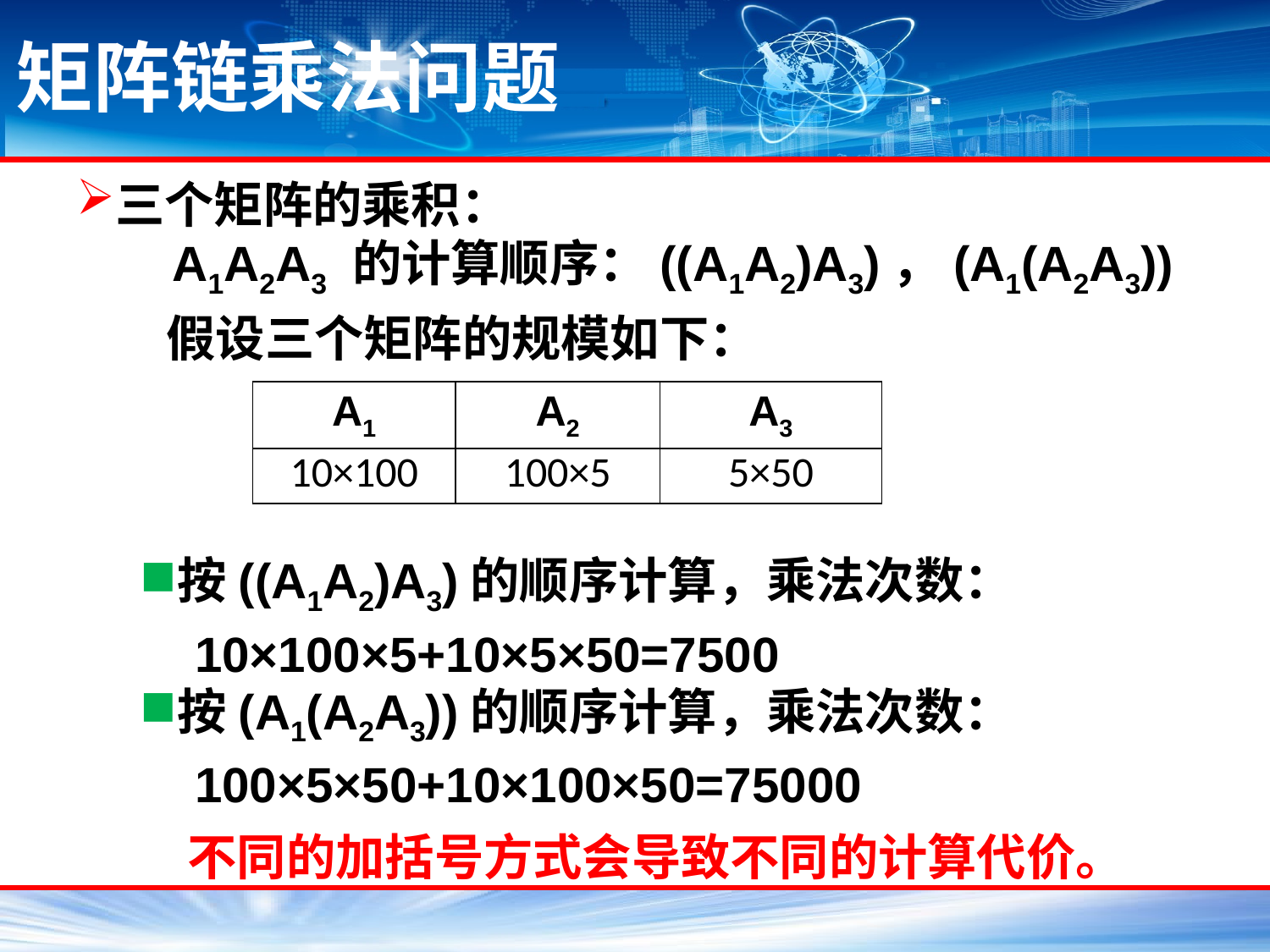

# 矩阵链乘法问题
三个矩阵的乘积：
       A1A2A3 的计算顺序：((A1A2)A3)，(A1(A2A3))
       假设三个矩阵的规模如下：

按((A1A2)A3)的顺序计算，乘法次数：
    10×100×5+10×5×50=7500
按(A1(A2A3))的顺序计算，乘法次数：
    100×5×50+10×100×50=75000
| A1 | A2 | A3 |
| --- | --- | --- |
| 10×100 | 100×5 | 5×50 |
不同的加括号方式会导致不同的计算代价。